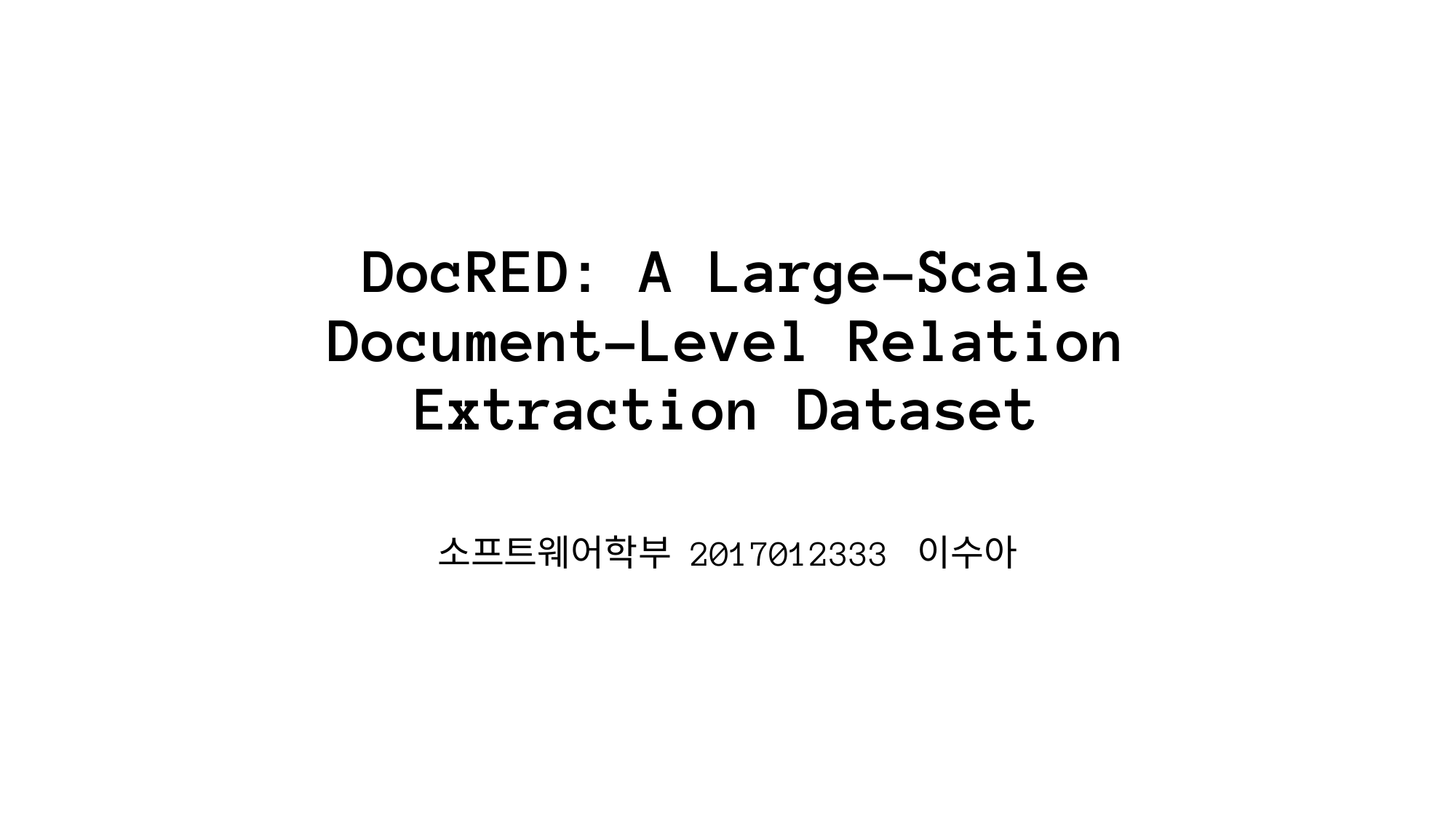

# DocRED: A Large-Scale Document-Level Relation Extraction Dataset
소프트웨어학부 2017012333 이수아